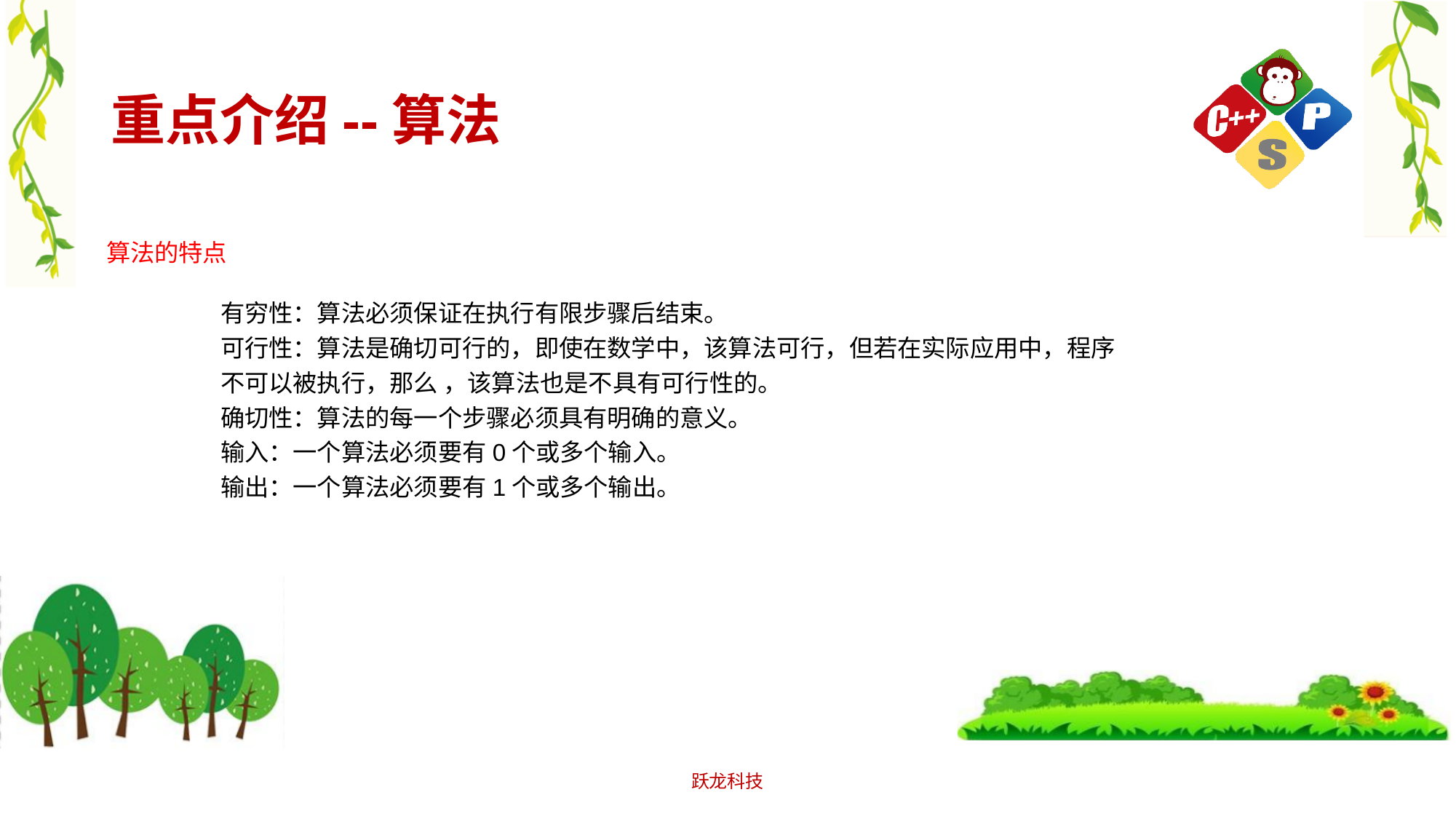

# 重点介绍--算法
算法的特点
有穷性：算法必须保证在执行有限步骤后结束。
可行性：算法是确切可行的，即使在数学中，该算法可行，但若在实际应用中，程序不可以被执行，那么 ，该算法也是不具有可行性的。
确切性：算法的每一个步骤必须具有明确的意义。
输入：一个算法必须要有0个或多个输入。
输出：一个算法必须要有1个或多个输出。
跃龙科技